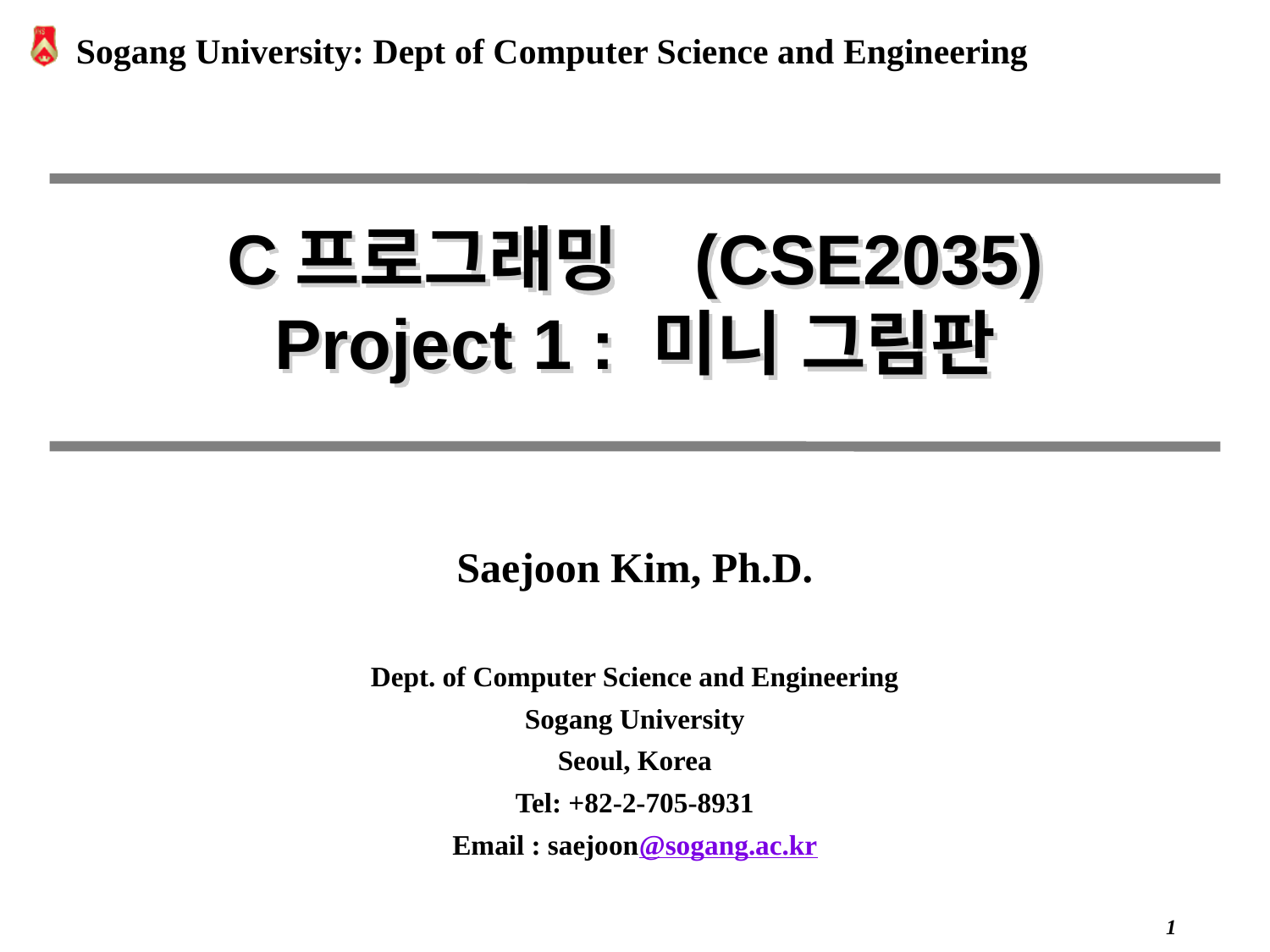

C프로그래밍   (CSE2035)
Project 1 : 미니 그림판
Saejoon Kim, Ph.D.

Dept. of Computer Science and Engineering
Sogang University
Seoul, Korea
Tel: +82-2-705-8931
Email : saejoon@sogang.ac.kr

 1